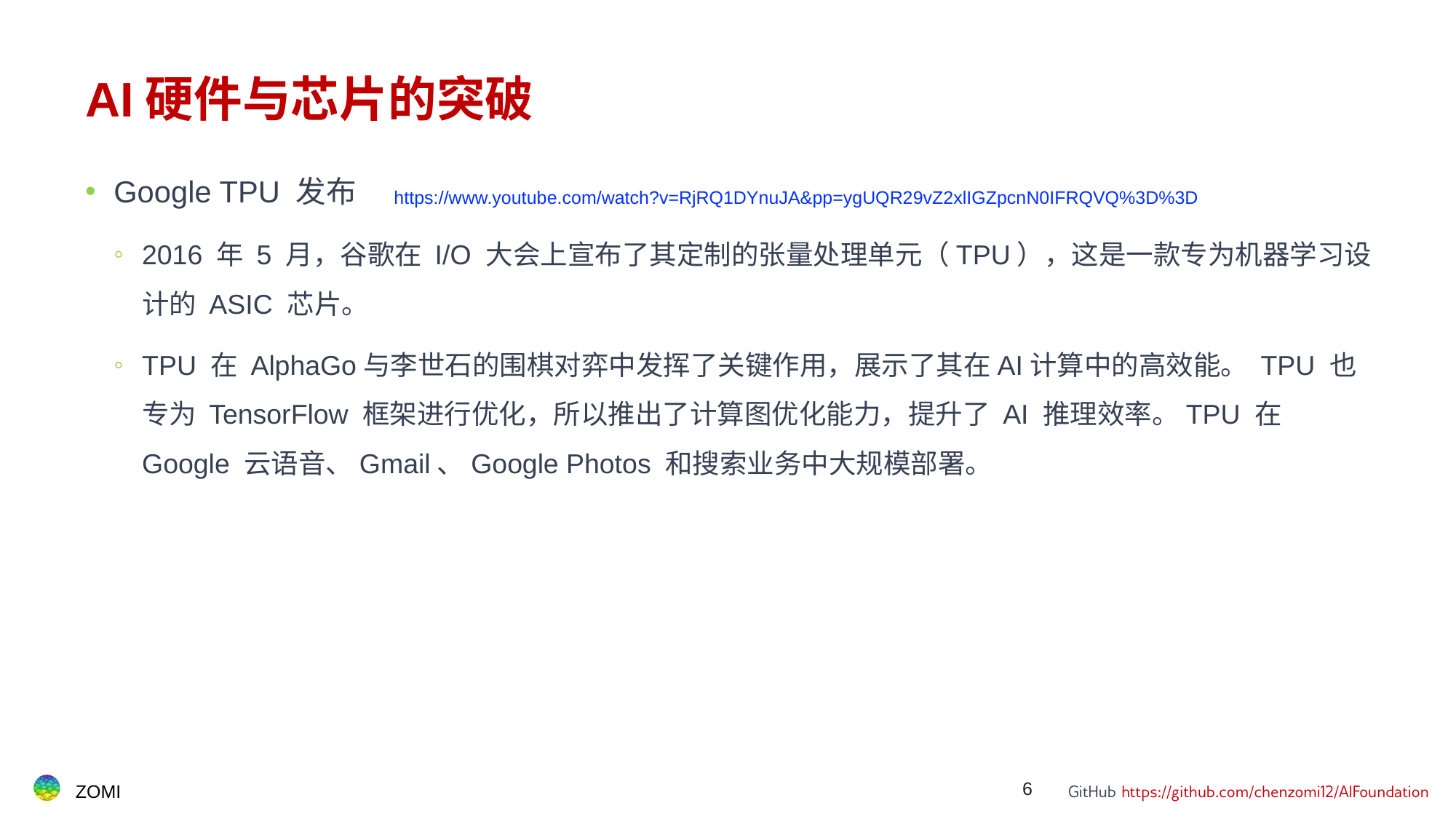

# AI硬件与芯片的突破
Google TPU 发布
2016 年 5 月，谷歌在 I/O 大会上宣布了其定制的张量处理单元（TPU），这是一款专为机器学习设计的 ASIC 芯片。
TPU 在 AlphaGo与李世石的围棋对弈中发挥了关键作用，展示了其在AI计算中的高效能。 TPU 也专为 TensorFlow 框架进行优化，所以推出了计算图优化能力，提升了 AI 推理效率。TPU 在 Google 云语音、Gmail、Google Photos 和搜索业务中大规模部署。
https://www.youtube.com/watch?v=RjRQ1DYnuJA&pp=ygUQR29vZ2xlIGZpcnN0IFRQVQ%3D%3D